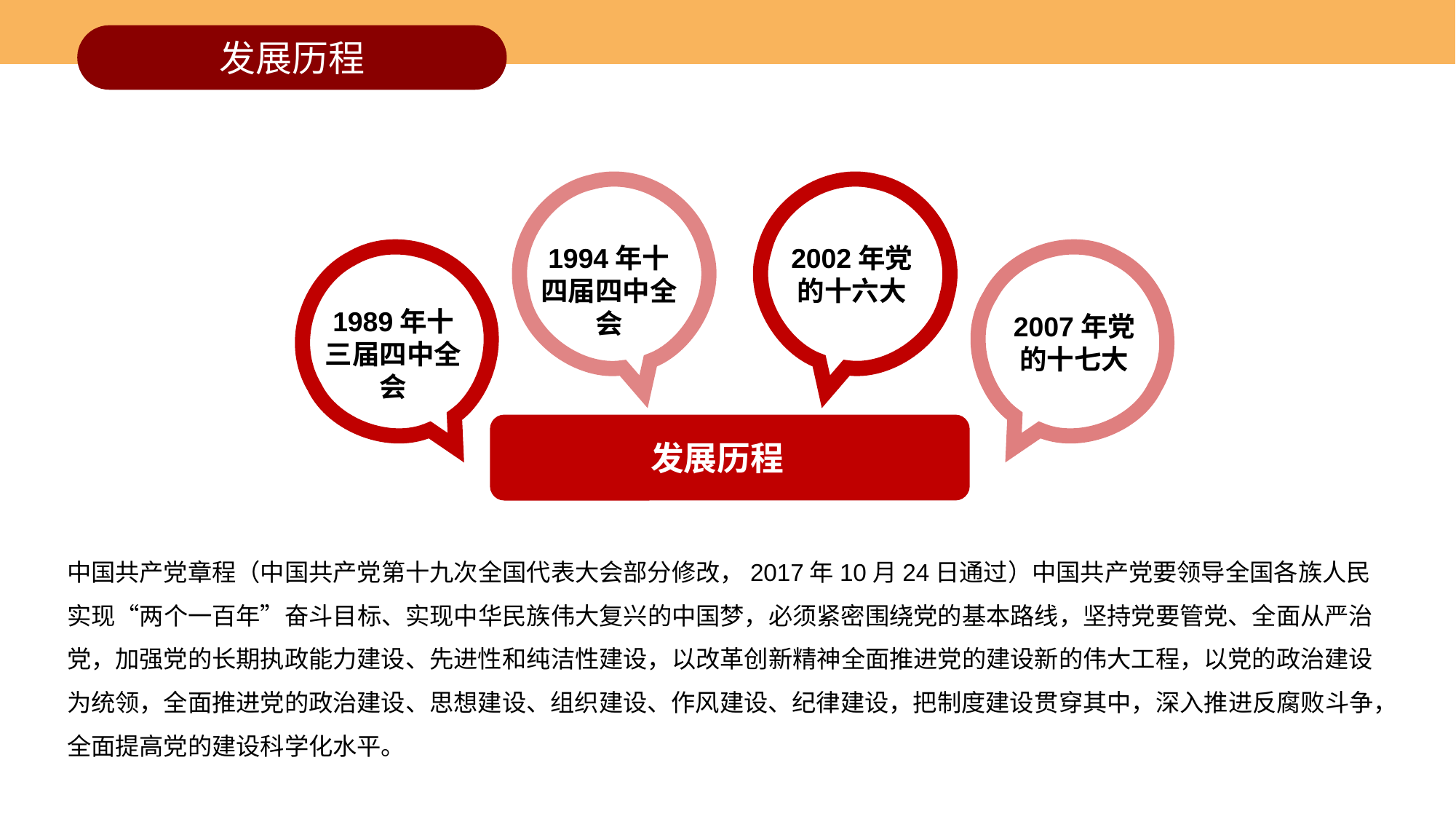

发展历程

1994年十四届四中全会
2002年党的十六大
1989年十三届四中全会
2007年党的十七大

发展历程
中国共产党章程（中国共产党第十九次全国代表大会部分修改，2017年10月24日通过）中国共产党要领导全国各族人民实现“两个一百年”奋斗目标、实现中华民族伟大复兴的中国梦，必须紧密围绕党的基本路线，坚持党要管党、全面从严治党，加强党的长期执政能力建设、先进性和纯洁性建设，以改革创新精神全面推进党的建设新的伟大工程，以党的政治建设为统领，全面推进党的政治建设、思想建设、组织建设、作风建设、纪律建设，把制度建设贯穿其中，深入推进反腐败斗争，全面提高党的建设科学化水平。